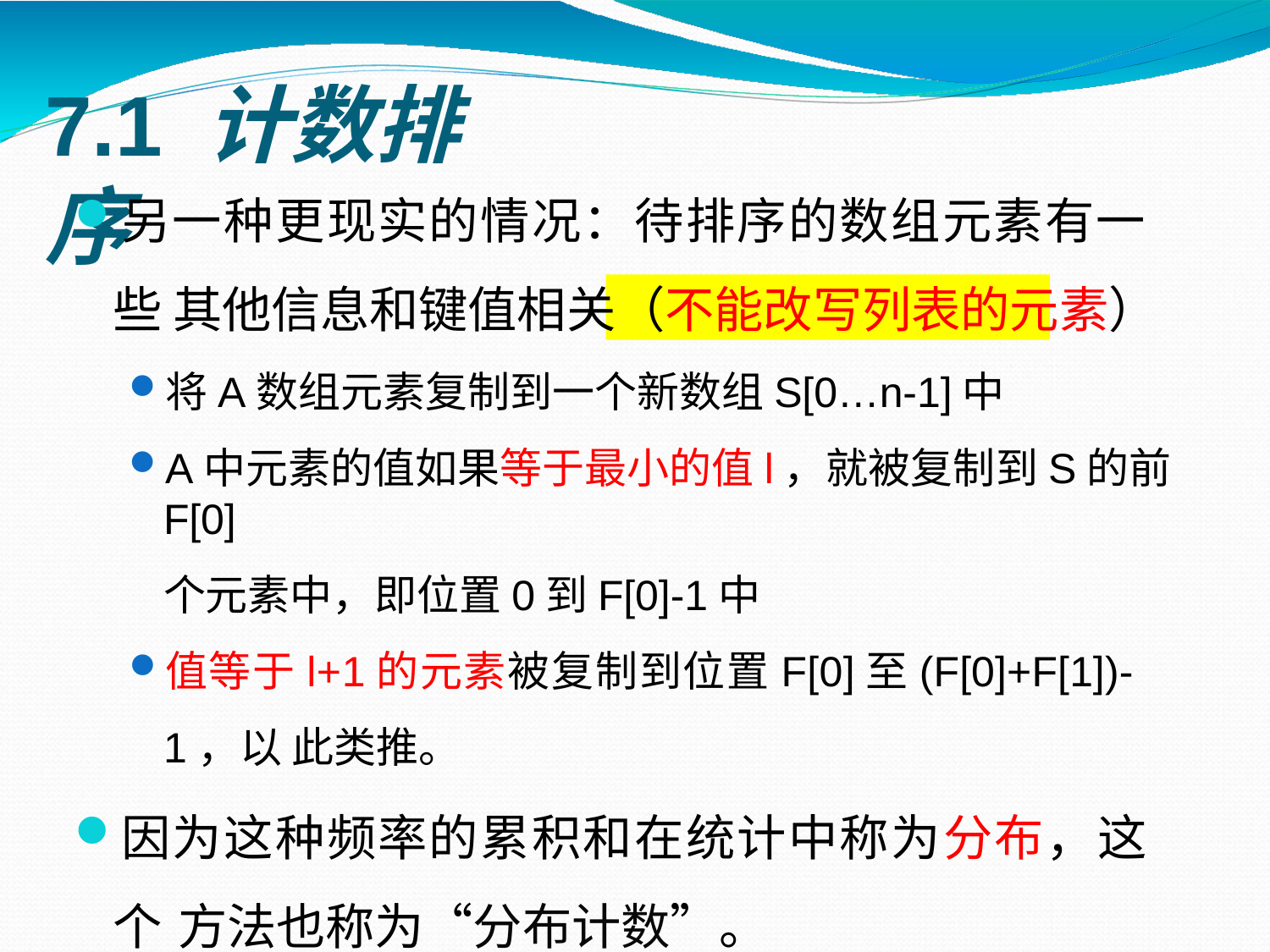

# 7.1 计数排序
另一种更现实的情况：待排序的数组元素有一些 其他信息和键值相关（不能改写列表的元素）
将A数组元素复制到一个新数组S[0…n-1]中
A中元素的值如果等于最小的值l，就被复制到S的前F[0]
个元素中，即位置0到F[0]-1中
值等于l+1的元素被复制到位置F[0]至(F[0]+F[1])-1，以 此类推。
因为这种频率的累积和在统计中称为分布，这个 方法也称为“分布计数”。